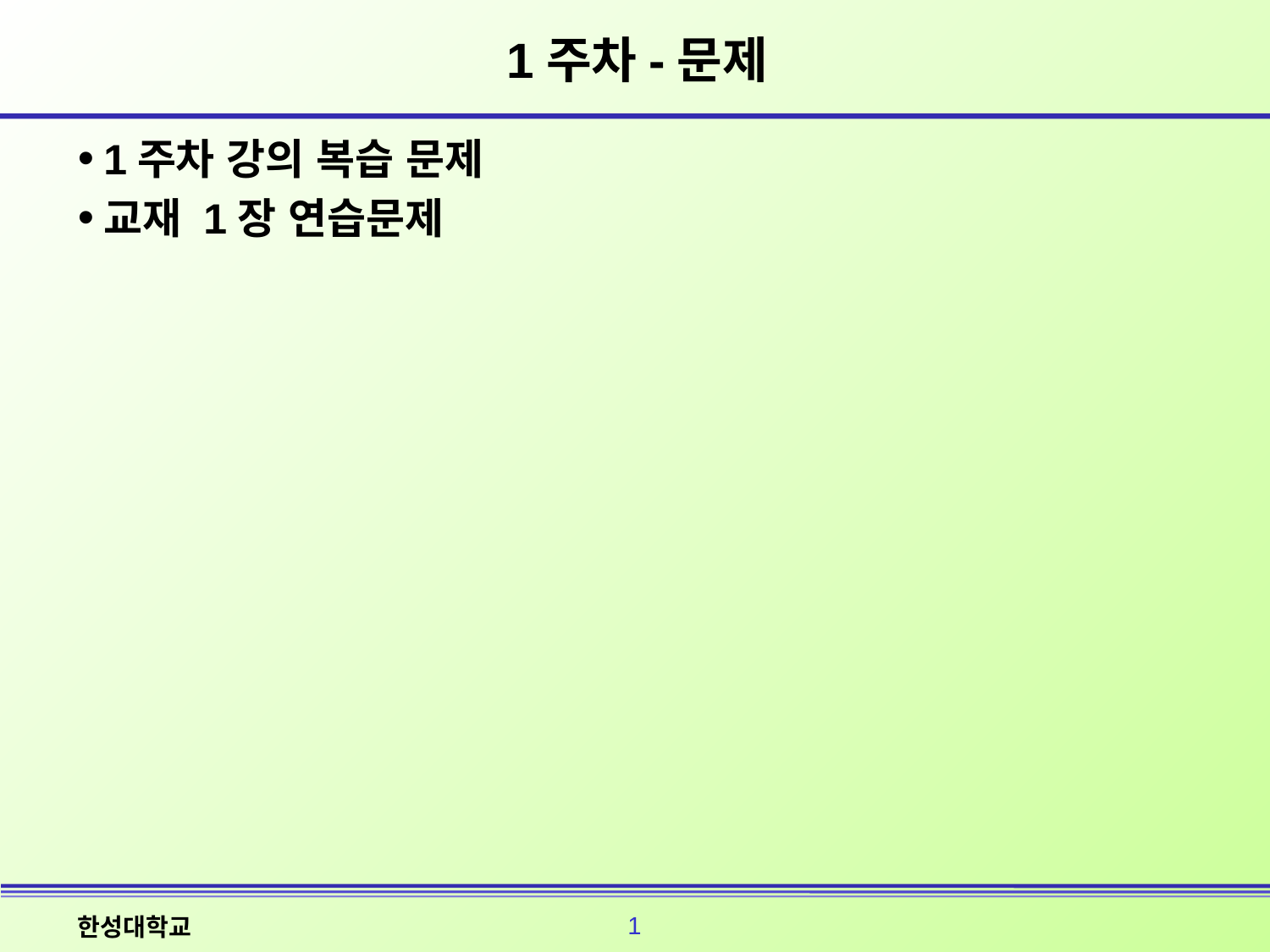

# 1주차-문제
1주차 강의 복습 문제
교재 1장 연습문제